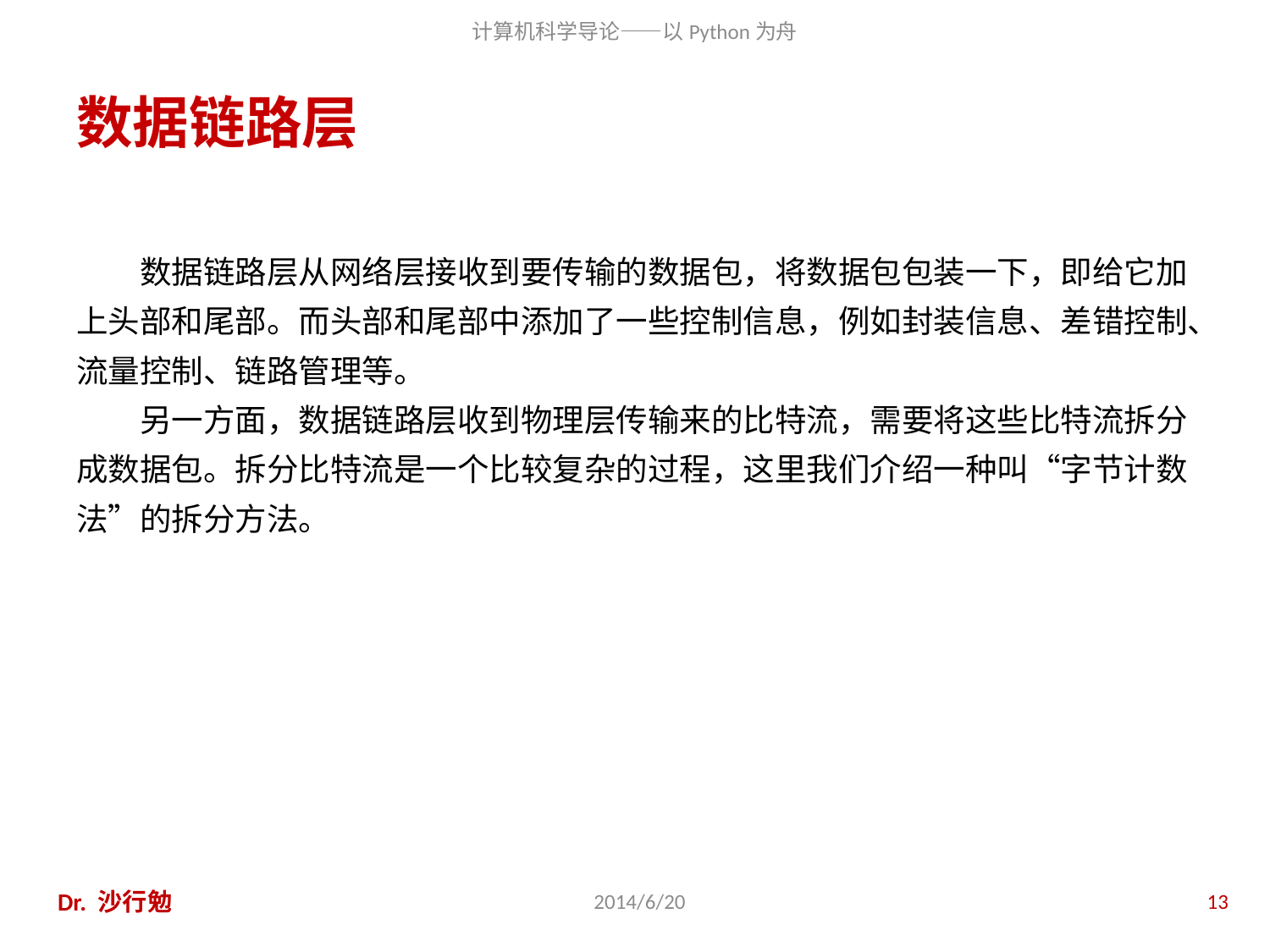

# 数据链路层

数据链路层从网络层接收到要传输的数据包，将数据包包装一下，即给它加上头部和尾部。而头部和尾部中添加了一些控制信息，例如封装信息、差错控制、流量控制、链路管理等。
另一方面，数据链路层收到物理层传输来的比特流，需要将这些比特流拆分成数据包。拆分比特流是一个比较复杂的过程，这里我们介绍一种叫“字节计数法”的拆分方法。

Dr. 沙行勉
2014/6/20
13